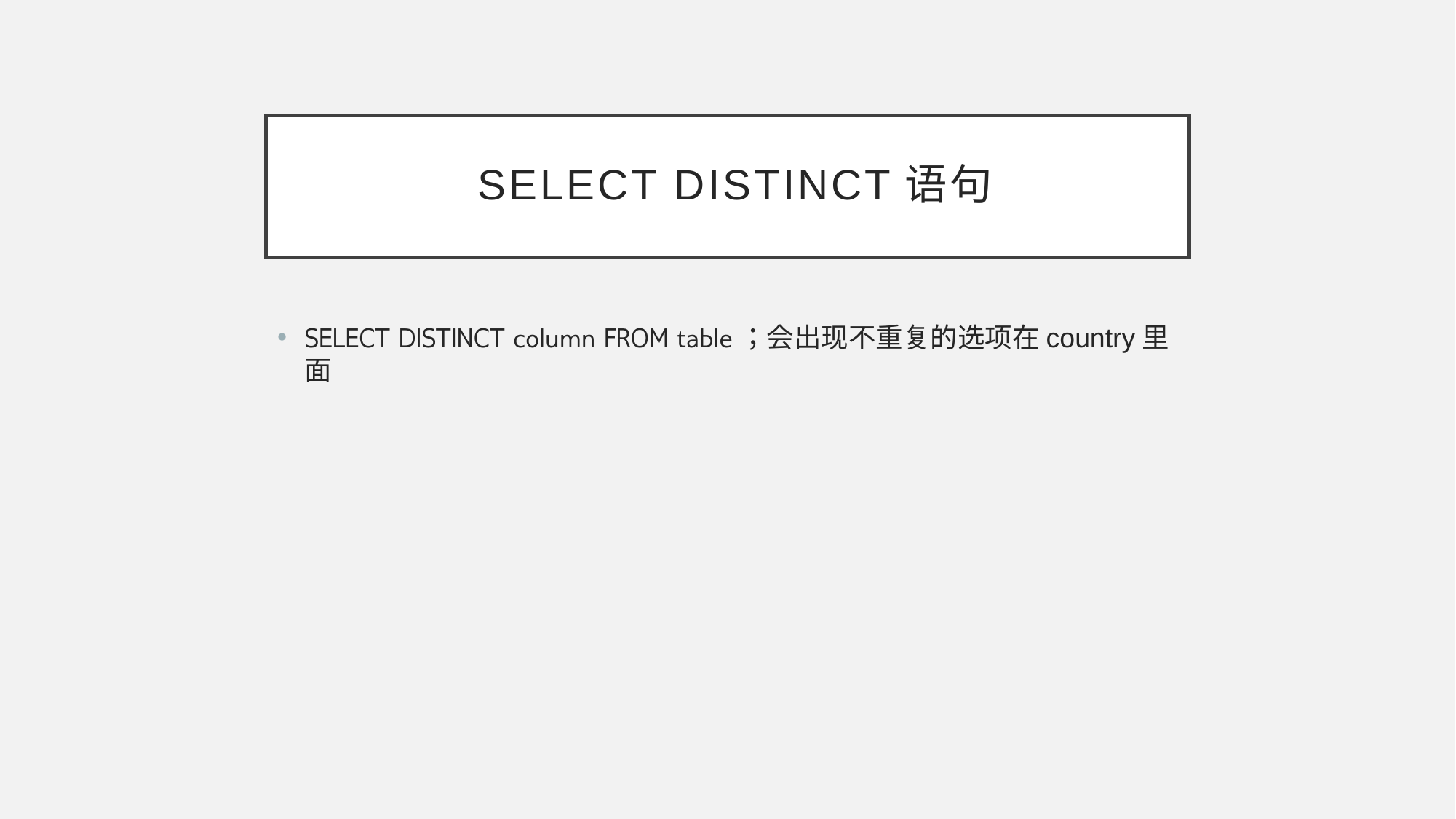

# SELECT DISTINCT语句
SELECT DISTINCT column FROM table；会出现不重复的选项在country里面